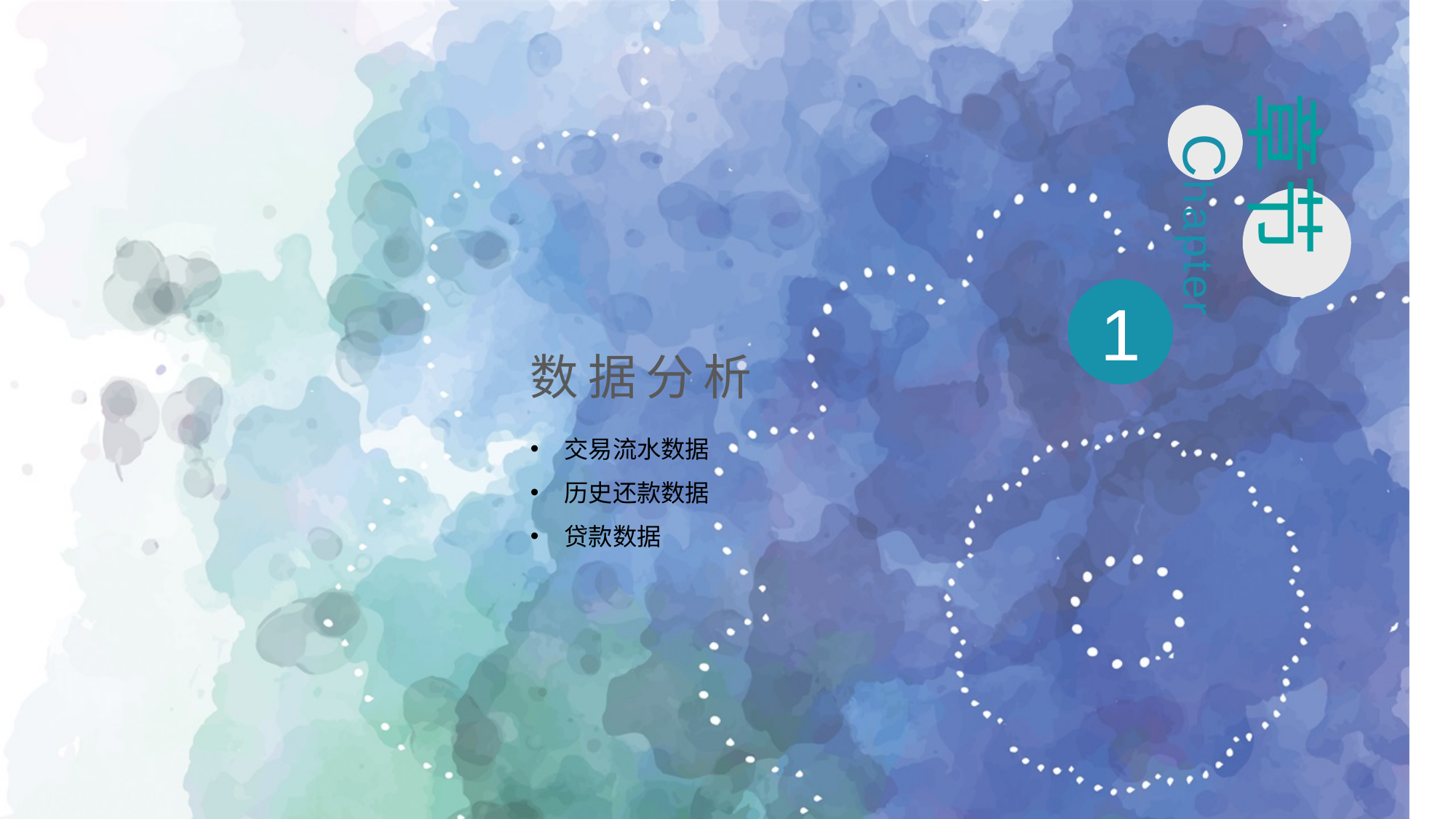

章节

Chapter

1
数据分析
交易流水数据
历史还款数据
贷款数据